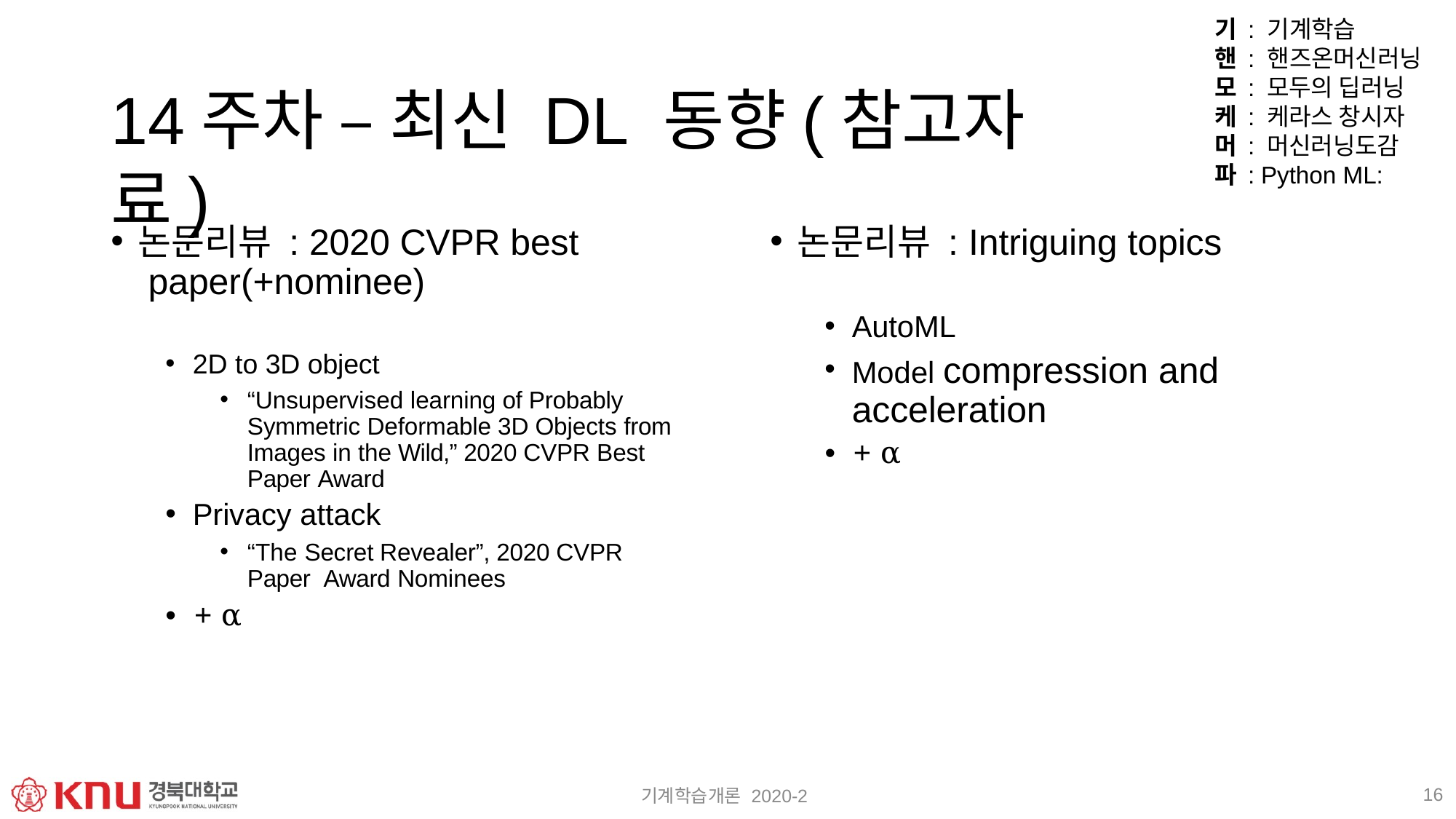

기 : 기계학습
핸 : 핸즈온머신러닝  모 : 모두의 딥러닝  케 : 케라스 창시자  머 : 머신러닝도감  파 : Python ML:
14주차 – 최신 DL 동향(참고자료)
논문리뷰 : 2020 CVPR best  paper(+nominee)
논문리뷰 : Intriguing topics
AutoML
Model compression and  acceleration
•	+ α
2D to 3D object
“Unsupervised learning of Probably  Symmetric Deformable 3D Objects from  Images in the Wild,” 2020 CVPR Best  Paper Award
Privacy attack
“The Secret Revealer”, 2020 CVPR Paper  Award Nominees
•	+ α
16
기계학습개론 2020-2